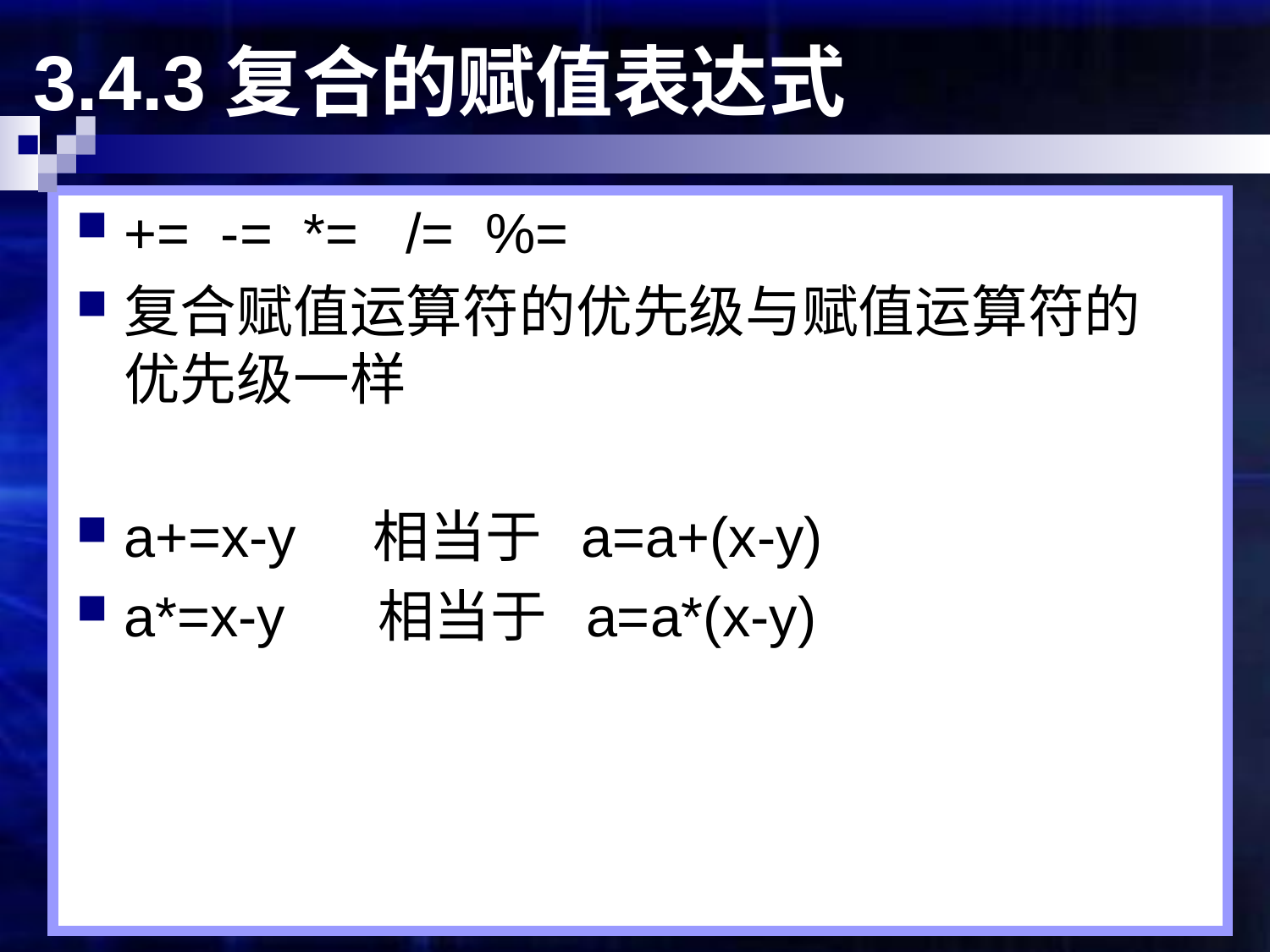

# 3.4.3复合的赋值表达式
+=  -=  *=   /=  %=
复合赋值运算符的优先级与赋值运算符的优先级一样

a+=x-y    相当于  a=a+(x-y)
a*=x-y     相当于  a=a*(x-y)